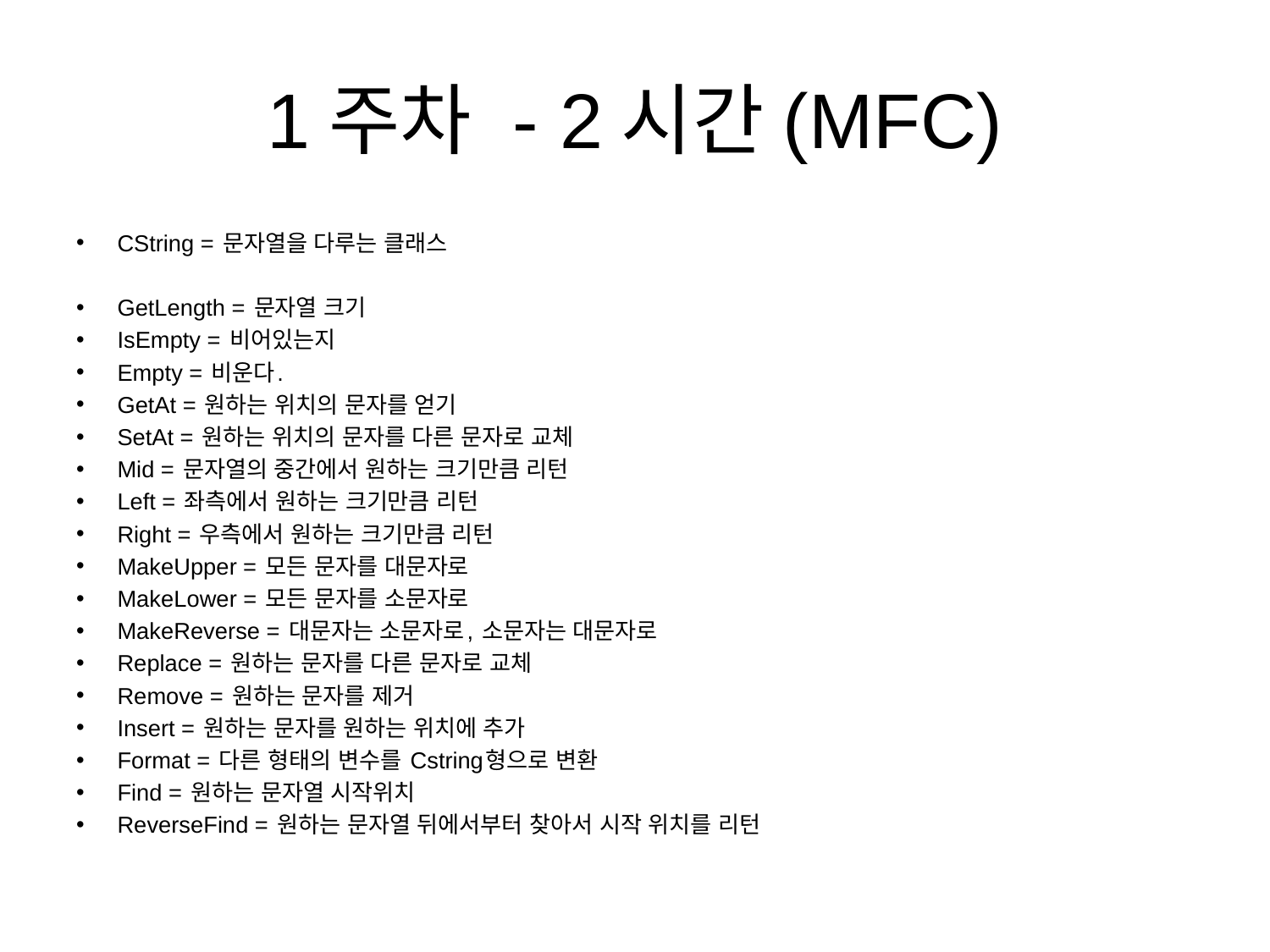

# 1주차 - 2시간(MFC)
CString = 문자열을 다루는 클래스

GetLength = 문자열 크기
IsEmpty = 비어있는지
Empty = 비운다.
GetAt = 원하는 위치의 문자를 얻기
SetAt = 원하는 위치의 문자를 다른 문자로 교체
Mid = 문자열의 중간에서 원하는 크기만큼 리턴
Left = 좌측에서 원하는 크기만큼 리턴
Right = 우측에서 원하는 크기만큼 리턴
MakeUpper = 모든 문자를 대문자로
MakeLower = 모든 문자를 소문자로
MakeReverse = 대문자는 소문자로, 소문자는 대문자로
Replace = 원하는 문자를 다른 문자로 교체
Remove = 원하는 문자를 제거
Insert = 원하는 문자를 원하는 위치에 추가
Format = 다른 형태의 변수를 Cstring형으로 변환
Find = 원하는 문자열 시작위치
ReverseFind = 원하는 문자열 뒤에서부터 찾아서 시작 위치를 리턴